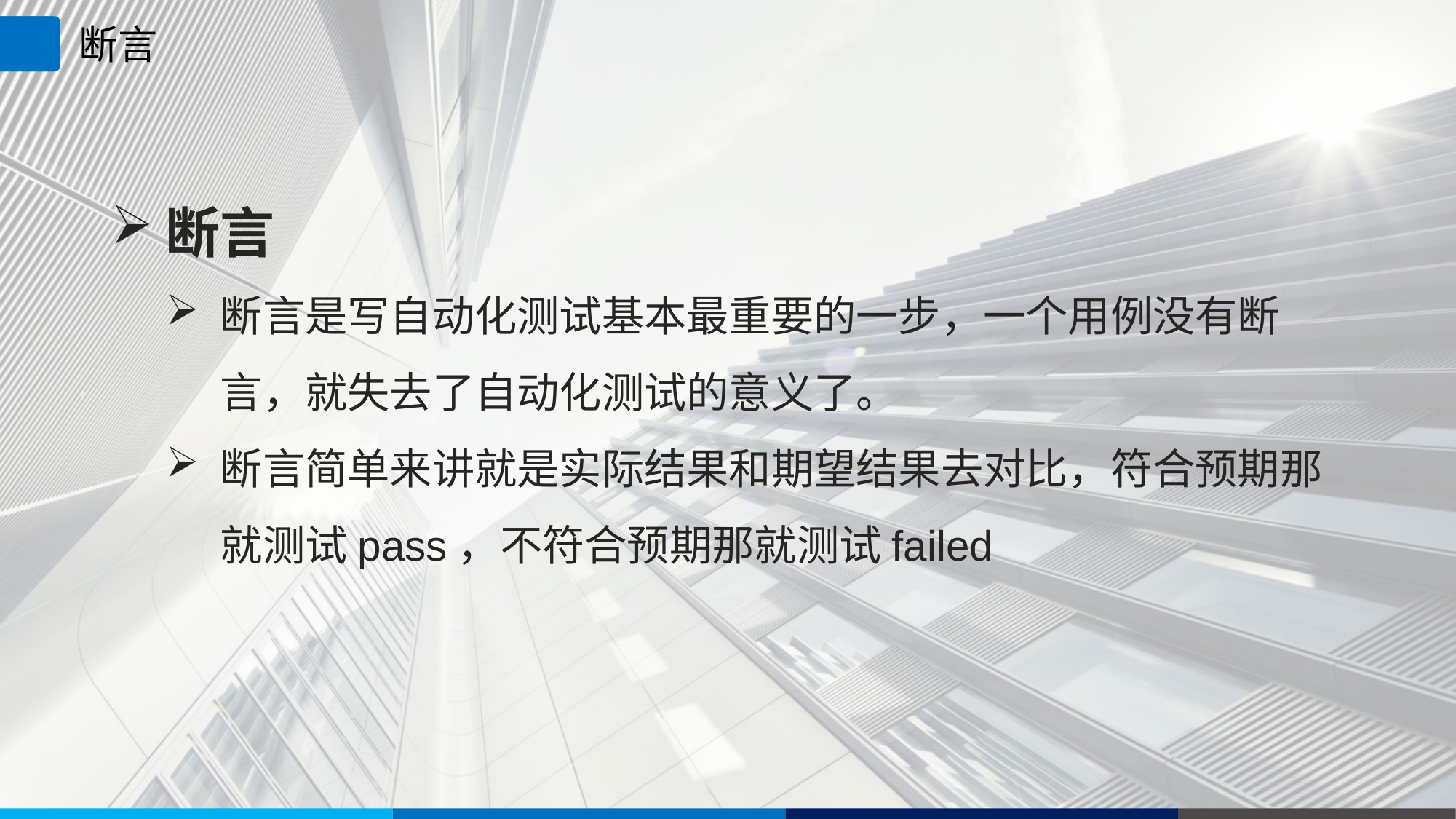

断言

断言
断言是写自动化测试基本最重要的一步，一个用例没有断言，就失去了自动化测试的意义了。
断言简单来讲就是实际结果和期望结果去对比，符合预期那就测试pass，不符合预期那就测试failed